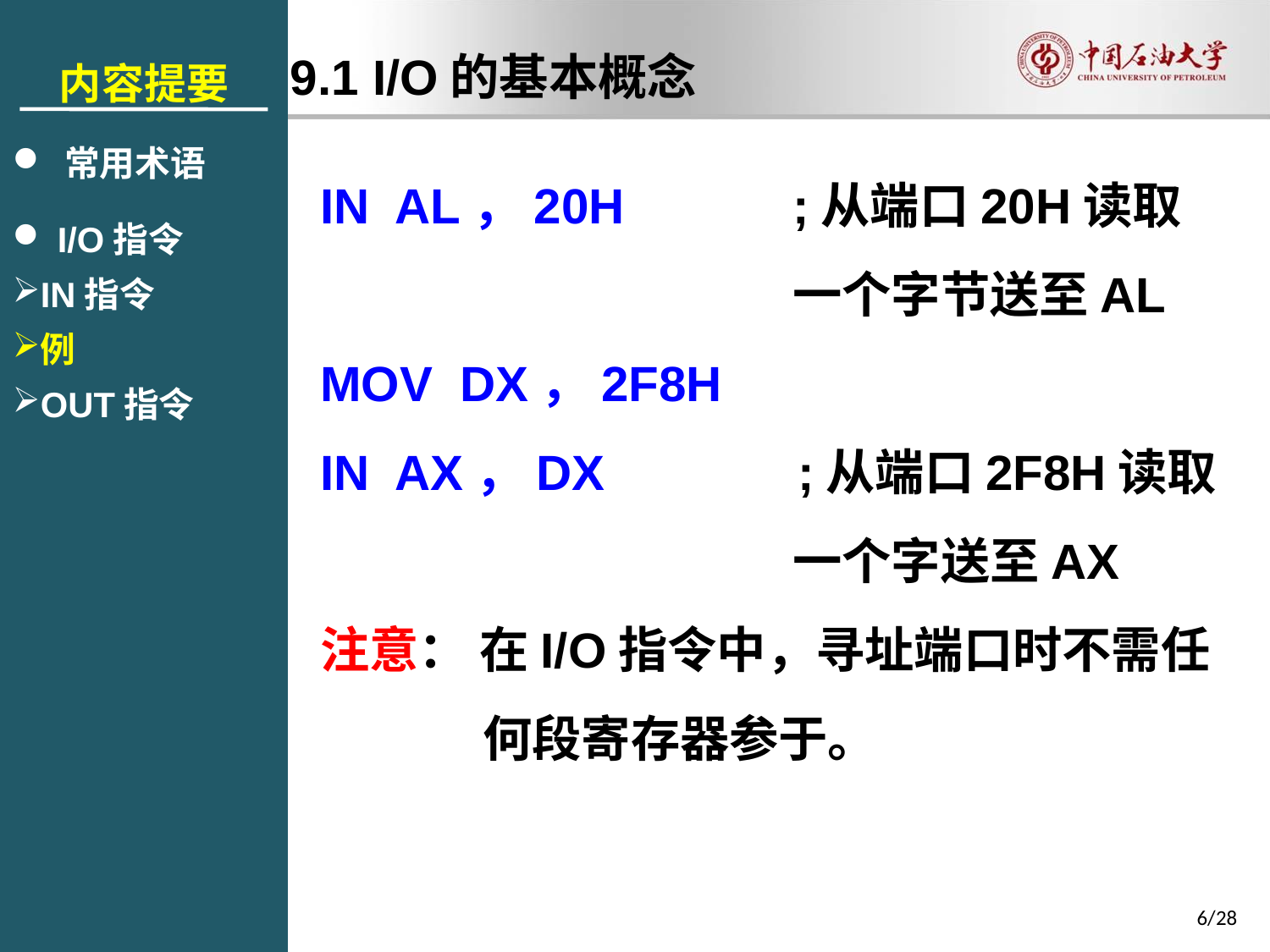

内容提要
 常用术语
 I/O指令
IN指令
例
OUT指令
9.1 I/O的基本概念
IN  AL，20H	;从端口20H读取一个字节送至AL
MOV  DX，2F8H
IN  AX，DX              ;从端口2F8H读取一个字送至AX
注意： 在I/O指令中，寻址端口时不需任何段寄存器参于。
6/28